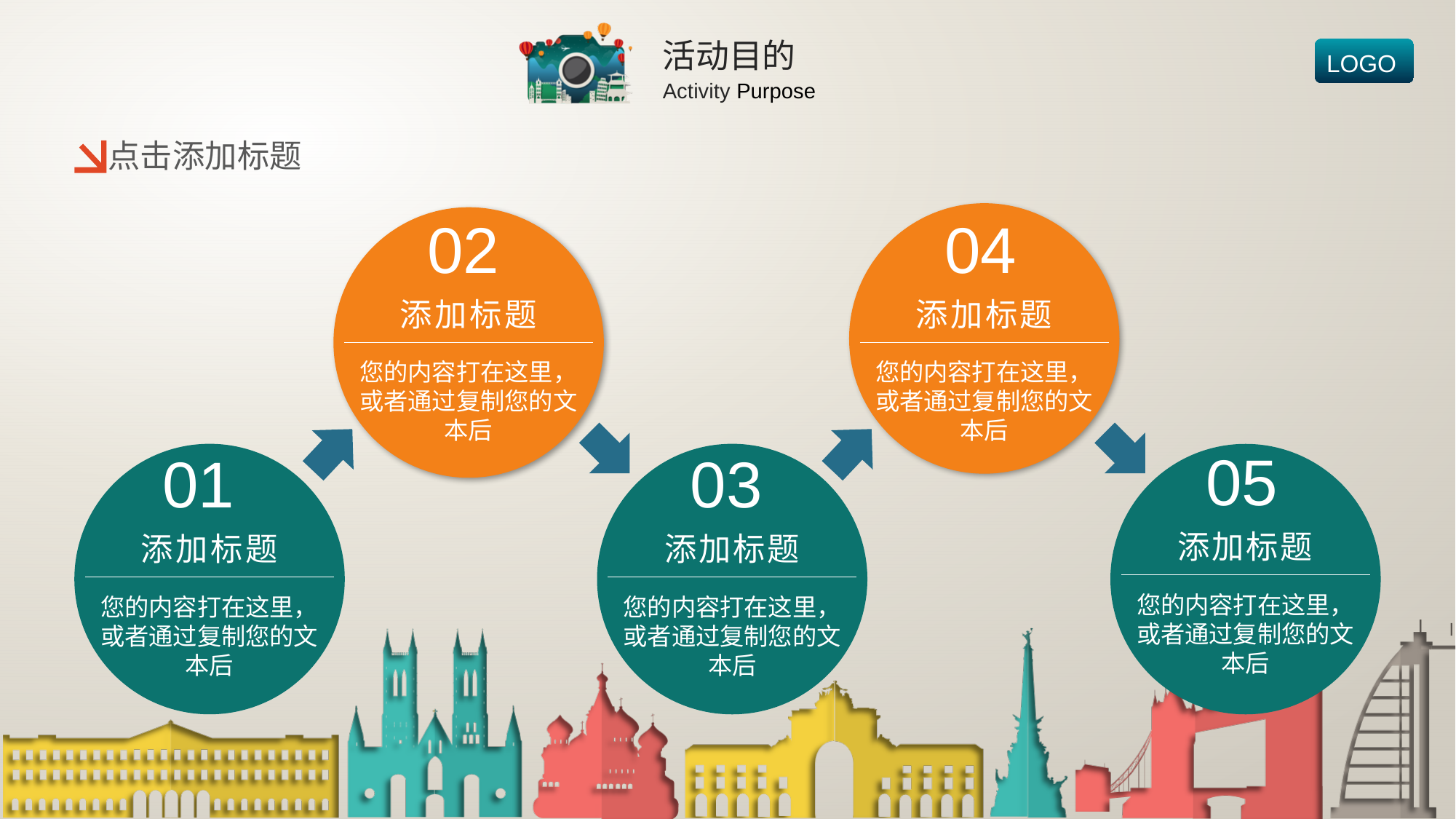

活动目的
Activity Purpose
点击添加标题

04
添加标题
您的内容打在这里，或者通过复制您的文本后
02

添加标题
您的内容打在这里，或者通过复制您的文本后

05

添加标题
您的内容打在这里，或者通过复制您的文本后
03

添加标题
您的内容打在这里，或者通过复制您的文本后
01

添加标题
您的内容打在这里，或者通过复制您的文本后